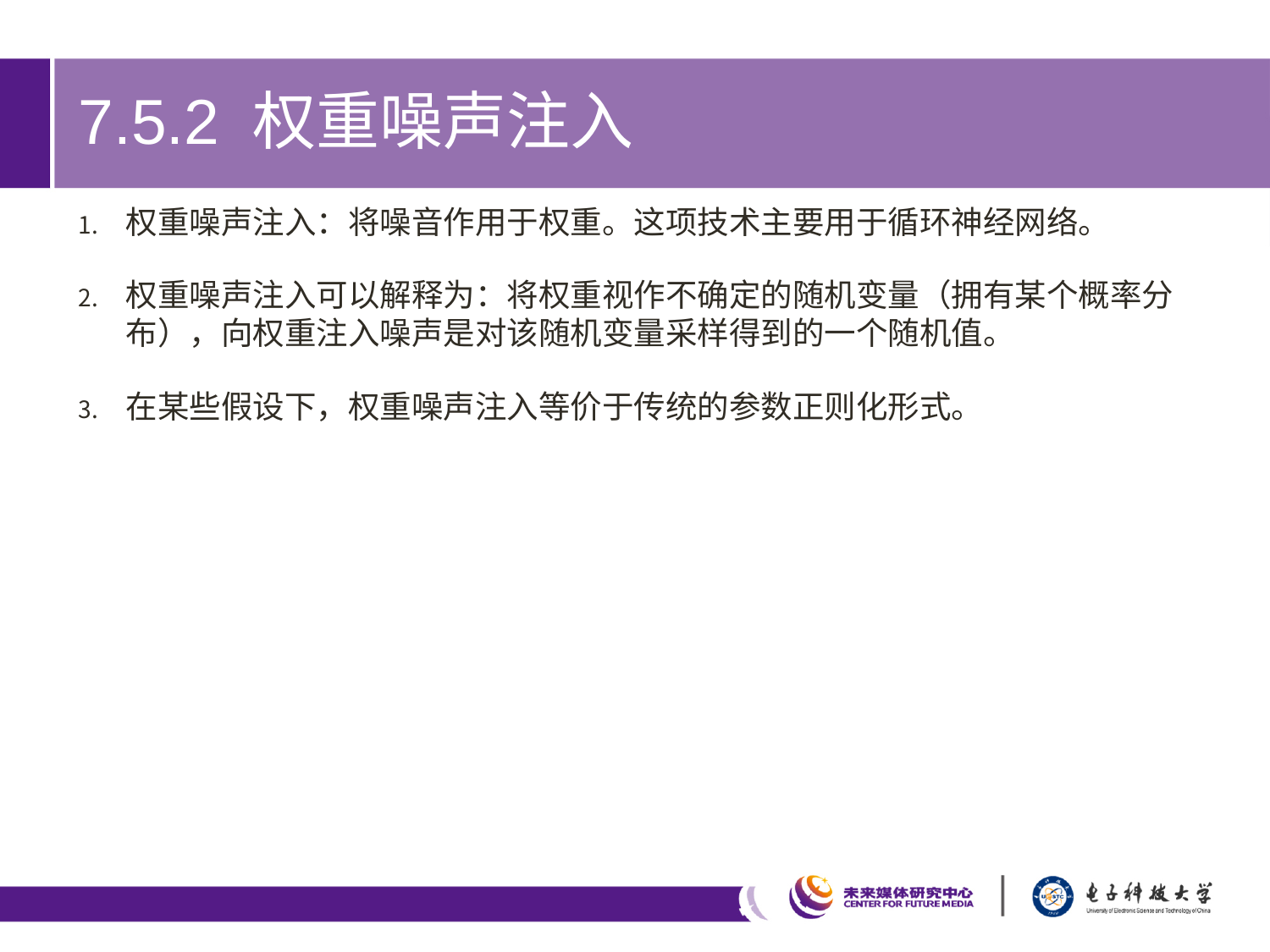

# 7.5.2 权重噪声注入
权重噪声注入：将噪音作用于权重。这项技术主要用于循环神经网络。
权重噪声注入可以解释为：将权重视作不确定的随机变量（拥有某个概率分布），向权重注入噪声是对该随机变量采样得到的一个随机值。
在某些假设下，权重噪声注入等价于传统的参数正则化形式。